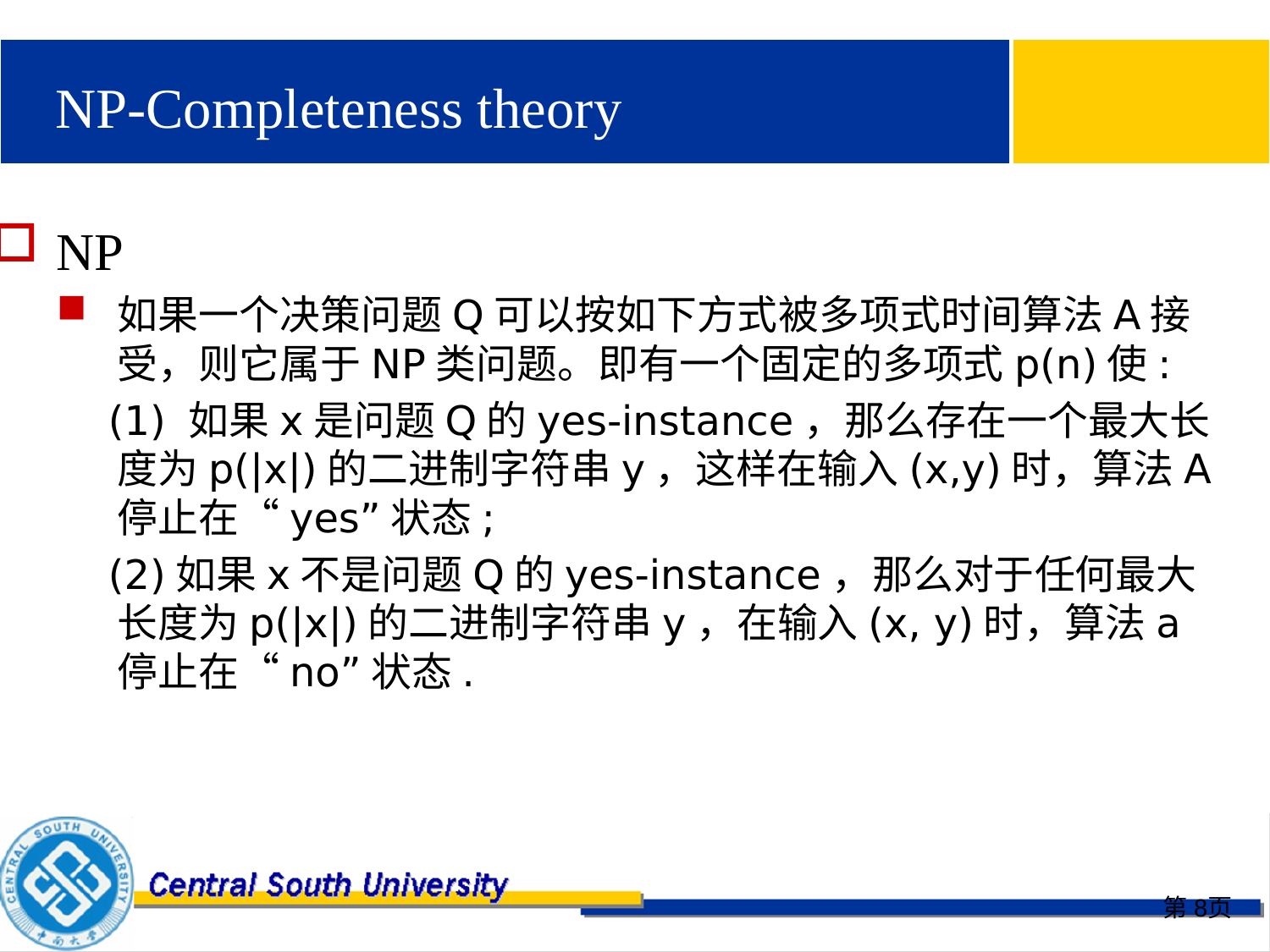

# NP-Completeness theory
NP
如果一个决策问题Q可以按如下方式被多项式时间算法A接受，则它属于NP类问题。即有一个固定的多项式p(n)使:
    (1) 如果x是问题Q的yes-instance，那么存在一个最大长度为p(|x|)的二进制字符串y，这样在输入(x,y)时，算法A停止在“yes”状态;
    (2)如果x不是问题Q的yes-instance，那么对于任何最大长度为p(|x|)的二进制字符串y，在输入(x, y)时，算法a停止在“no”状态.

第8页